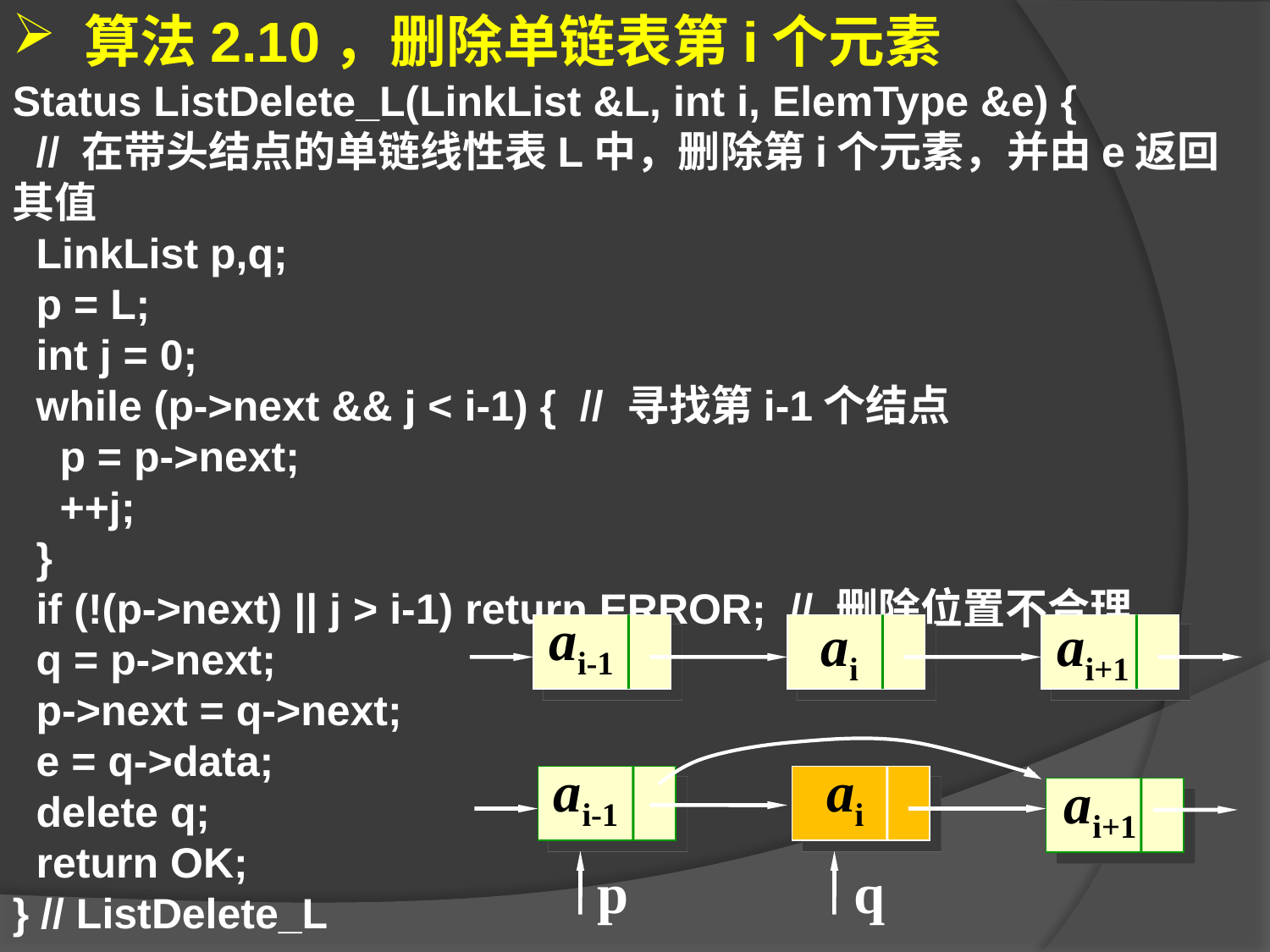

算法2.10，删除单链表第i个元素
Status ListDelete_L(LinkList &L, int i, ElemType &e) {
  // 在带头结点的单链线性表L中，删除第i个元素，并由e返回其值
  LinkList p,q;
  p = L;
  int j = 0;
  while (p->next && j < i-1) {  // 寻找第i-1个结点
    p = p->next;
    ++j;
  }
  if (!(p->next) || j > i-1) return ERROR;  // 删除位置不合理
  q = p->next;
  p->next = q->next;
  e = q->data;
  delete q;
  return OK;
} // ListDelete_L
ai-1
ai
ai+1

ai-1
ai
ai+1

p

q